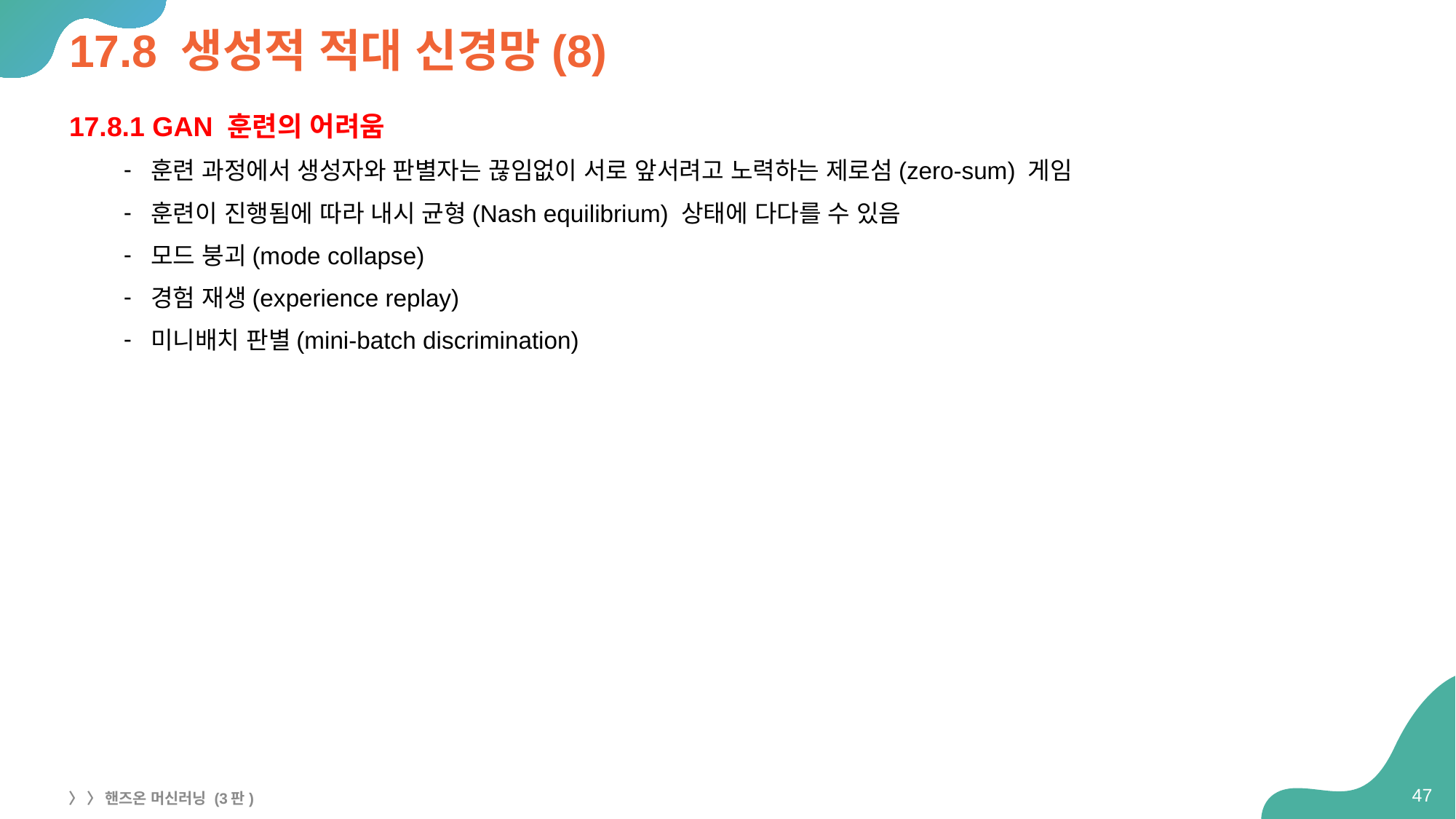

# 17.8 생성적 적대 신경망(8)
17.8.1 GAN 훈련의 어려움
훈련 과정에서 생성자와 판별자는 끊임없이 서로 앞서려고 노력하는 제로섬(zero-sum) 게임
훈련이 진행됨에 따라 내시 균형(Nash equilibrium) 상태에 다다를 수 있음
모드 붕괴(mode collapse)
경험 재생(experience replay)
미니배치 판별(mini-batch discrimination)
47
〉 〉 핸즈온 머신러닝 (3판)